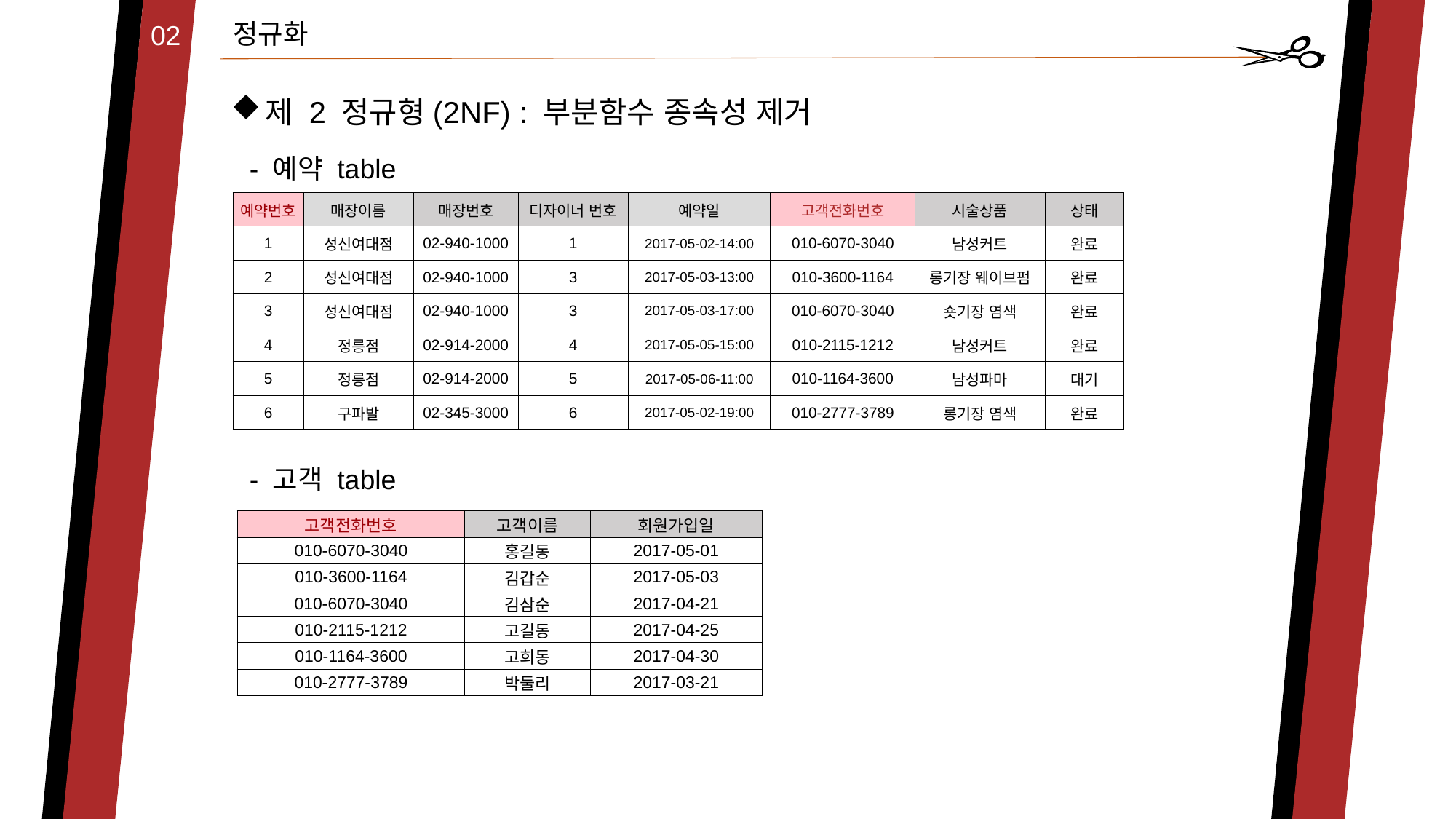

정규화
02

제 2 정규형(2NF) : 부분함수 종속성 제거
- 예약 table
| 예약번호 | 매장이름 | 매장번호 | 디자이너 번호 | 예약일 | 고객전화번호 | 시술상품 | 상태 |
| --- | --- | --- | --- | --- | --- | --- | --- |
| 1 | 성신여대점 | 02-940-1000 | 1 | 2017-05-02-14:00 | 010-6070-3040 | 남성커트 | 완료 |
| 2 | 성신여대점 | 02-940-1000 | 3 | 2017-05-03-13:00 | 010-3600-1164 | 롱기장 웨이브펌 | 완료 |
| 3 | 성신여대점 | 02-940-1000 | 3 | 2017-05-03-17:00 | 010-6070-3040 | 숏기장 염색 | 완료 |
| 4 | 정릉점 | 02-914-2000 | 4 | 2017-05-05-15:00 | 010-2115-1212 | 남성커트 | 완료 |
| 5 | 정릉점 | 02-914-2000 | 5 | 2017-05-06-11:00 | 010-1164-3600 | 남성파마 | 대기 |
| 6 | 구파발 | 02-345-3000 | 6 | 2017-05-02-19:00 | 010-2777-3789 | 롱기장 염색 | 완료 |
- 고객 table
| 고객전화번호 | 고객이름 | 회원가입일 |
| --- | --- | --- |
| 010-6070-3040 | 홍길동 | 2017-05-01 |
| 010-3600-1164 | 김갑순 | 2017-05-03 |
| 010-6070-3040 | 김삼순 | 2017-04-21 |
| 010-2115-1212 | 고길동 | 2017-04-25 |
| 010-1164-3600 | 고희동 | 2017-04-30 |
| 010-2777-3789 | 박둘리 | 2017-03-21 |